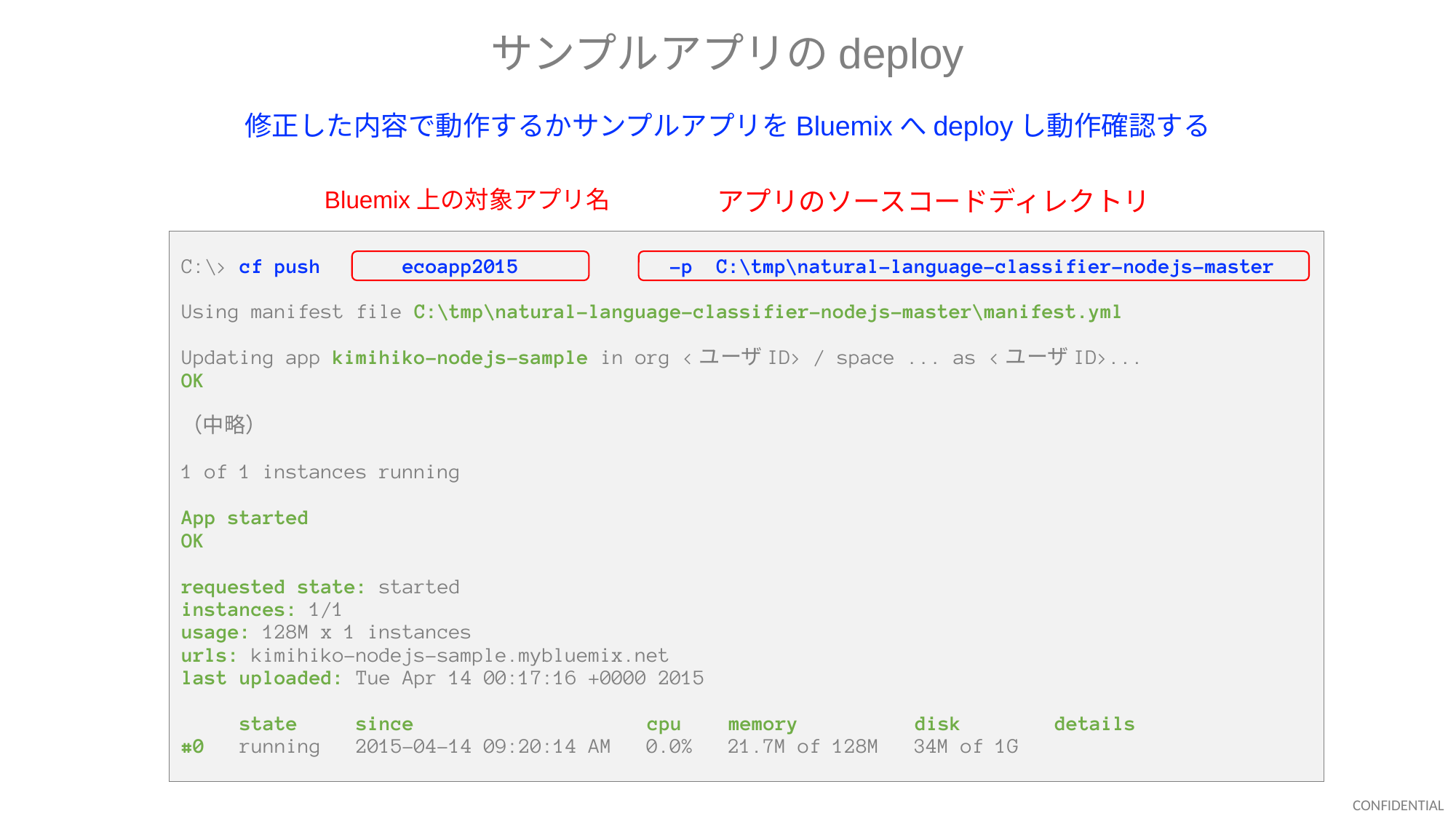

サンプルアプリのdeploy
修正した内容で動作するかサンプルアプリをBluemixへdeployし動作確認する
Bluemix上の対象アプリ名
アプリのソースコードディレクトリ
C:\> cf push       ecoapp2015             -p  C:\tmp\natural-language-classifier-nodejs-master

Using manifest file C:\tmp\natural-language-classifier-nodejs-master\manifest.yml

Updating app kimihiko-nodejs-sample in org <ユーザID> / space ... as <ユーザID>...
OK

（中略）

1 of 1 instances running

App started
OK

requested state: started
instances: 1/1
usage: 128M x 1 instances
urls: kimihiko-nodejs-sample.mybluemix.net
last uploaded: Tue Apr 14 00:17:16 +0000 2015

     state     since                    cpu    memory          disk        details
#0   running   2015-04-14 09:20:14 AM   0.0%   21.7M of 128M   34M of 1G

CONFIDENTIAL